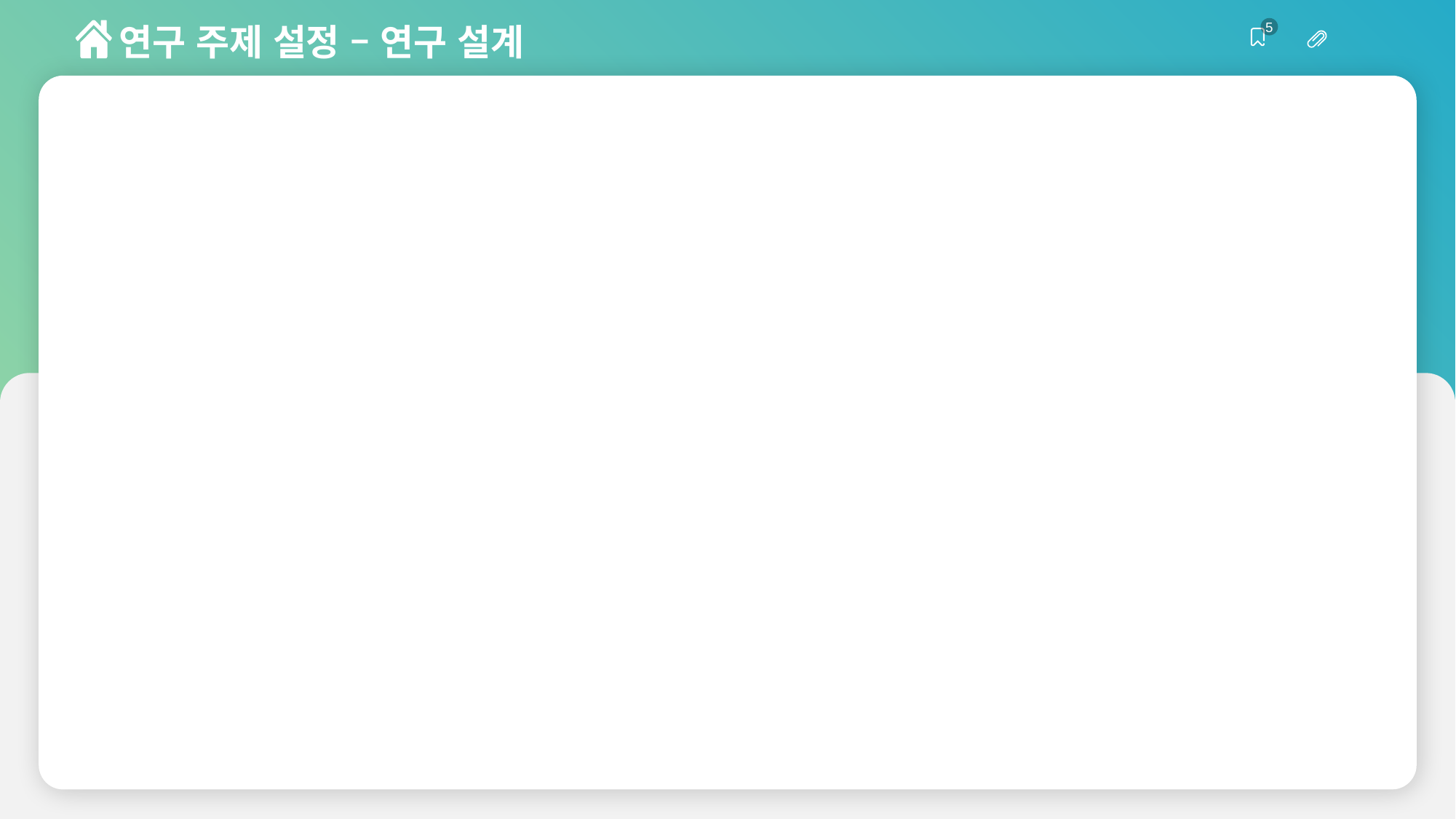

연구 주제 설정 – 연구 설계
5

CONTENT A